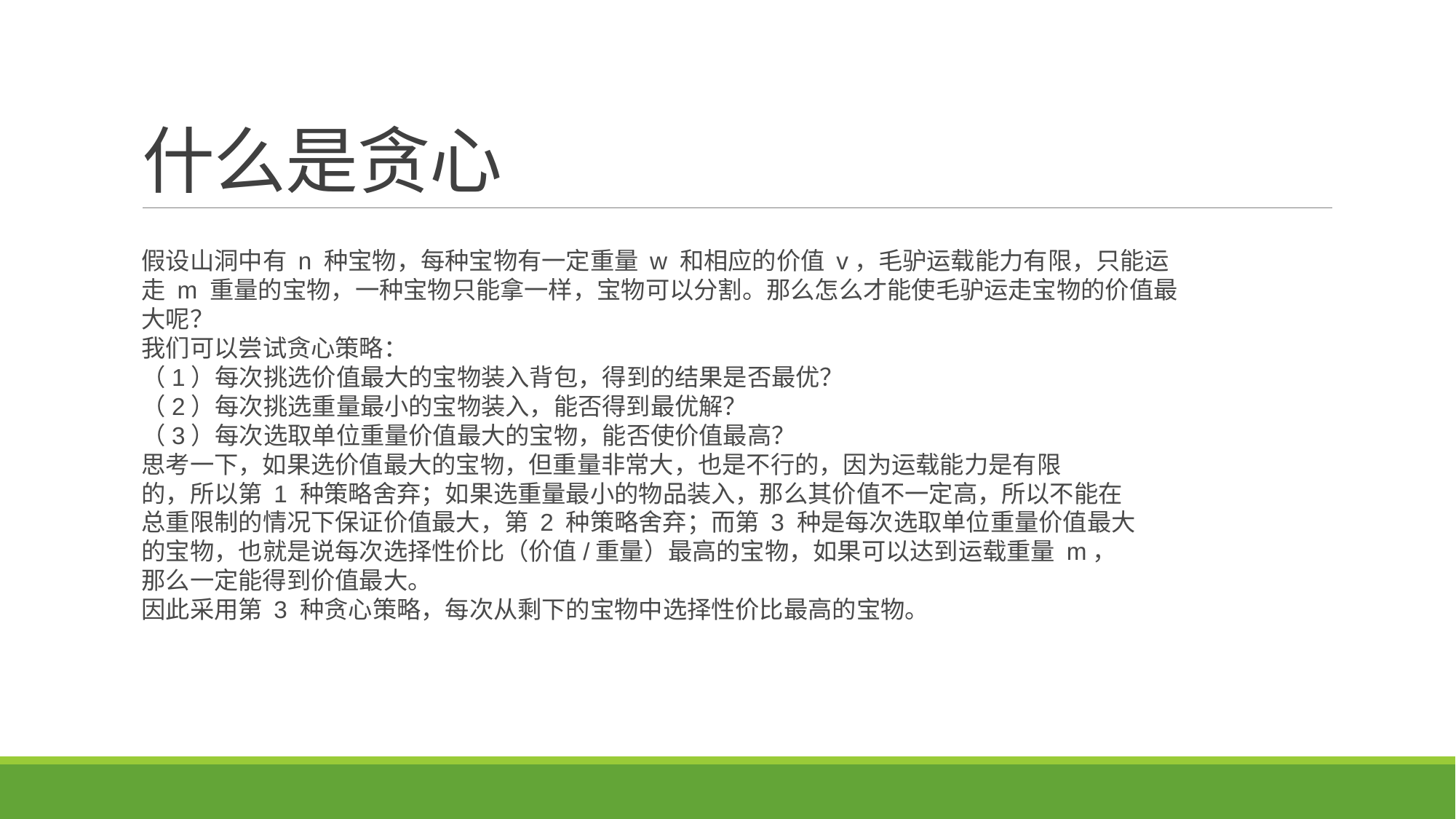

# 什么是贪心
假设山洞中有 n 种宝物，每种宝物有一定重量 w 和相应的价值 v，毛驴运载能力有限，只能运走 m 重量的宝物，一种宝物只能拿一样，宝物可以分割。那么怎么才能使毛驴运走宝物的价值最大呢？
我们可以尝试贪心策略：
（1）每次挑选价值最大的宝物装入背包，得到的结果是否最优？
（2）每次挑选重量最小的宝物装入，能否得到最优解？
（3）每次选取单位重量价值最大的宝物，能否使价值最高？
思考一下，如果选价值最大的宝物，但重量非常大，也是不行的，因为运载能力是有限
的，所以第 1 种策略舍弃；如果选重量最小的物品装入，那么其价值不一定高，所以不能在
总重限制的情况下保证价值最大，第 2 种策略舍弃；而第 3 种是每次选取单位重量价值最大
的宝物，也就是说每次选择性价比（价值/重量）最高的宝物，如果可以达到运载重量 m，
那么一定能得到价值最大。
因此采用第 3 种贪心策略，每次从剩下的宝物中选择性价比最高的宝物。